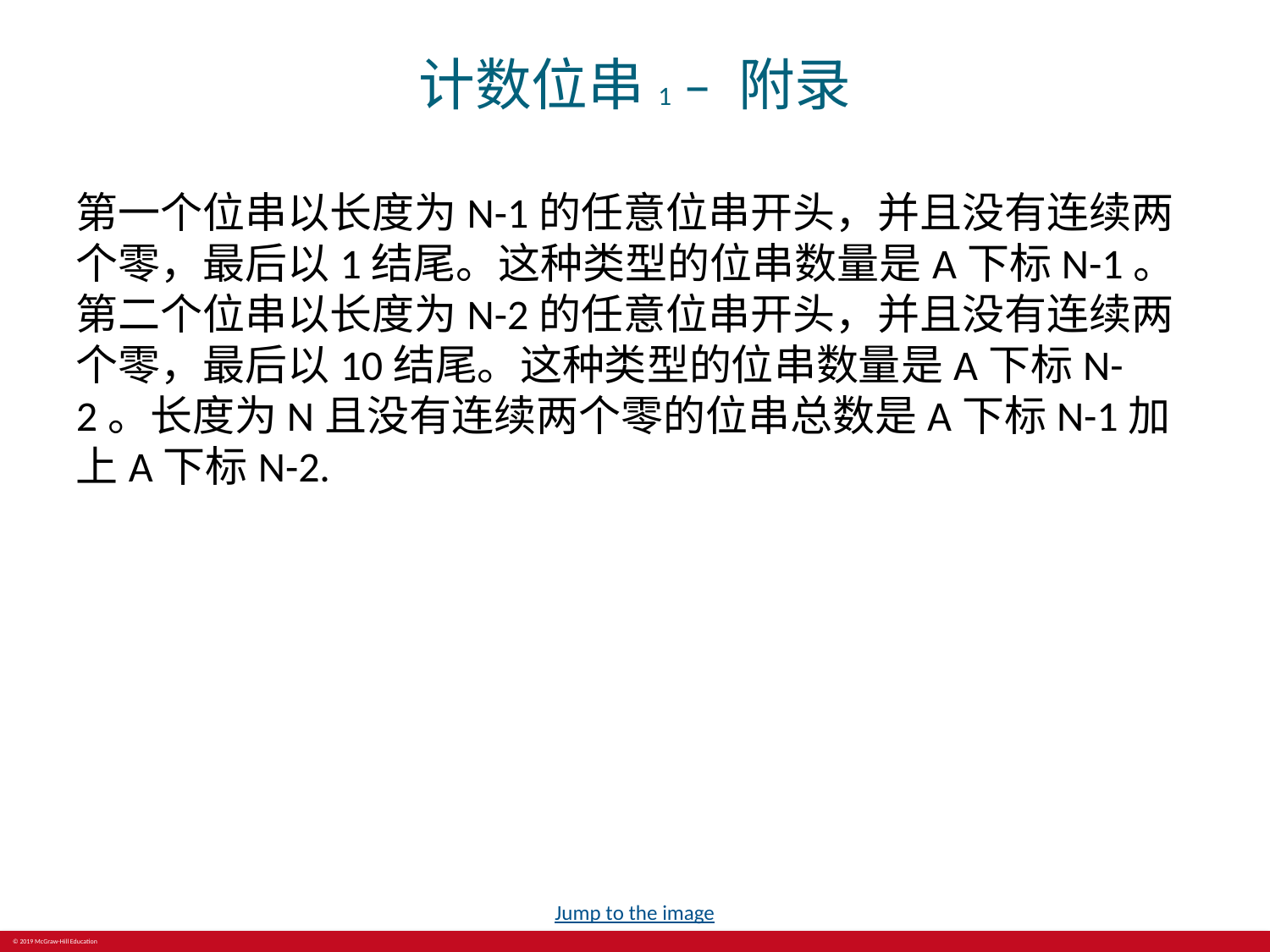

# 计数位串1 – 附录
第一个位串以长度为N-1的任意位串开头，并且没有连续两个零，最后以1结尾。这种类型的位串数量是A下标N-1。第二个位串以长度为N-2的任意位串开头，并且没有连续两个零，最后以10结尾。这种类型的位串数量是A下标N-2。长度为N且没有连续两个零的位串总数是A下标N-1加上A下标N-2.
Jump to the image